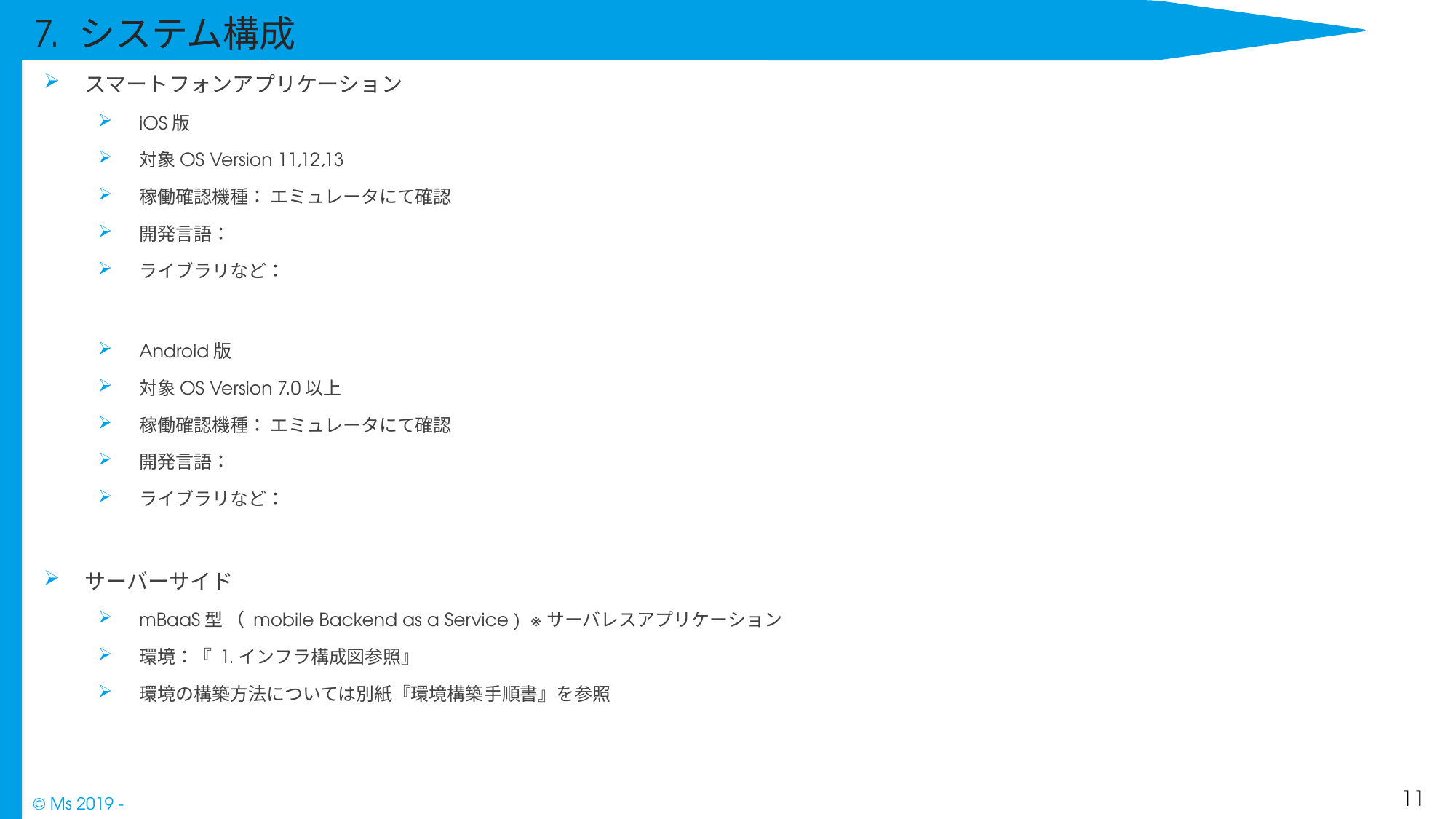

# 7. システム構成
スマートフォンアプリケーション
iOS版
対象OS Version 11,12,13
稼働確認機種： エミュレータにて確認
開発言語：
ライブラリなど：

Android版
対象OS Version 7.0以上
稼働確認機種： エミュレータにて確認
開発言語：
ライブラリなど：

サーバーサイド
mBaaS型 （ mobile Backend as a Service )  ※サーバレスアプリケーション
環境：『 1.インフラ構成図参照』
環境の構築方法については別紙『環境構築手順書』を参照

11